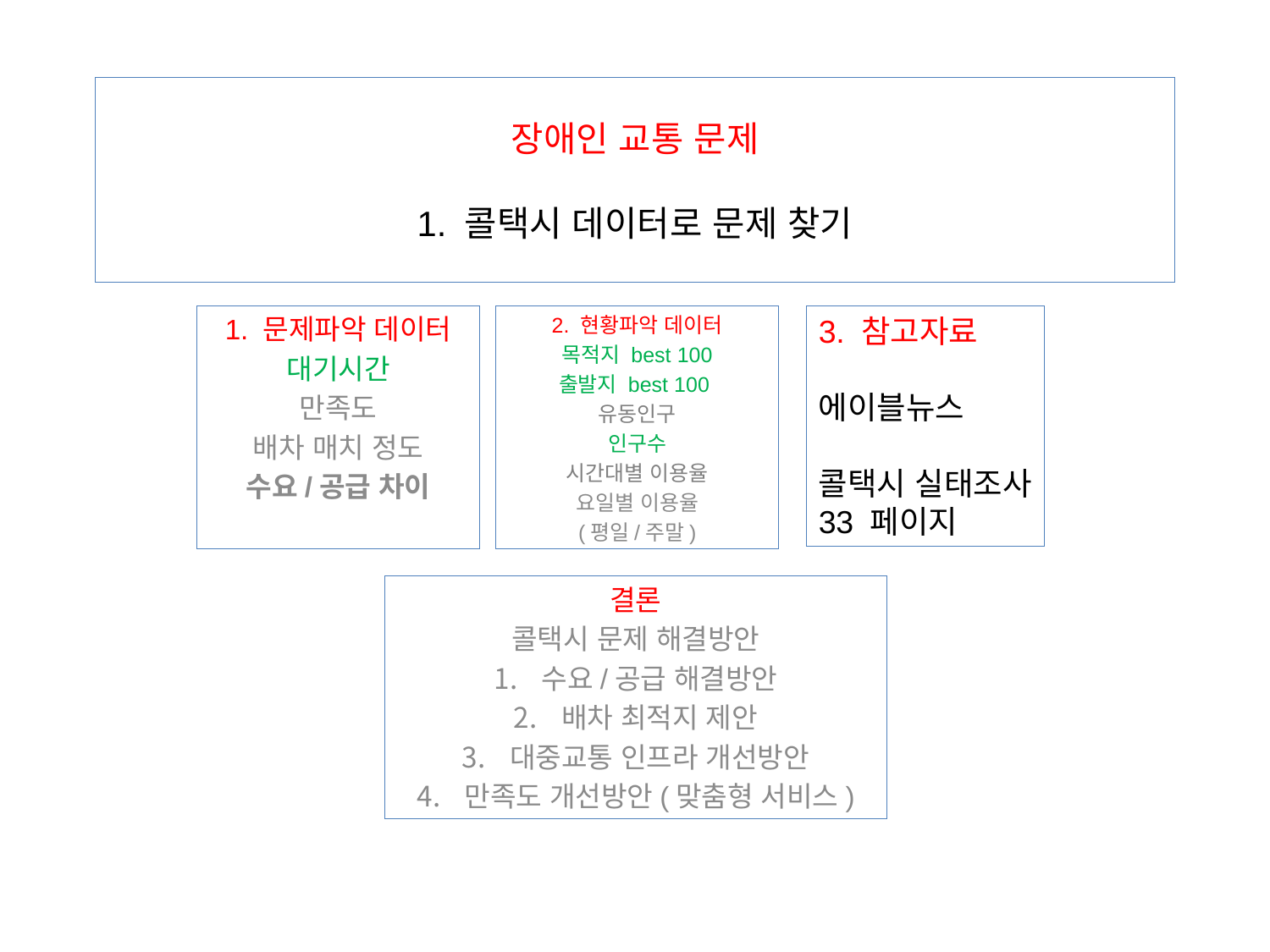

# 장애인 교통 문제 1. 콜택시 데이터로 문제 찾기
1. 문제파악 데이터
대기시간
만족도
배차 매치 정도
수요/공급 차이

2. 현황파악 데이터
목적지 best 100
출발지 best 100
유동인구
인구수
시간대별 이용율
요일별 이용율
(평일/주말)
3. 참고자료

에이블뉴스

콜택시 실태조사
33 페이지
결론
콜택시 문제 해결방안
수요/공급 해결방안
배차 최적지 제안
대중교통 인프라 개선방안
만족도 개선방안(맞춤형 서비스)